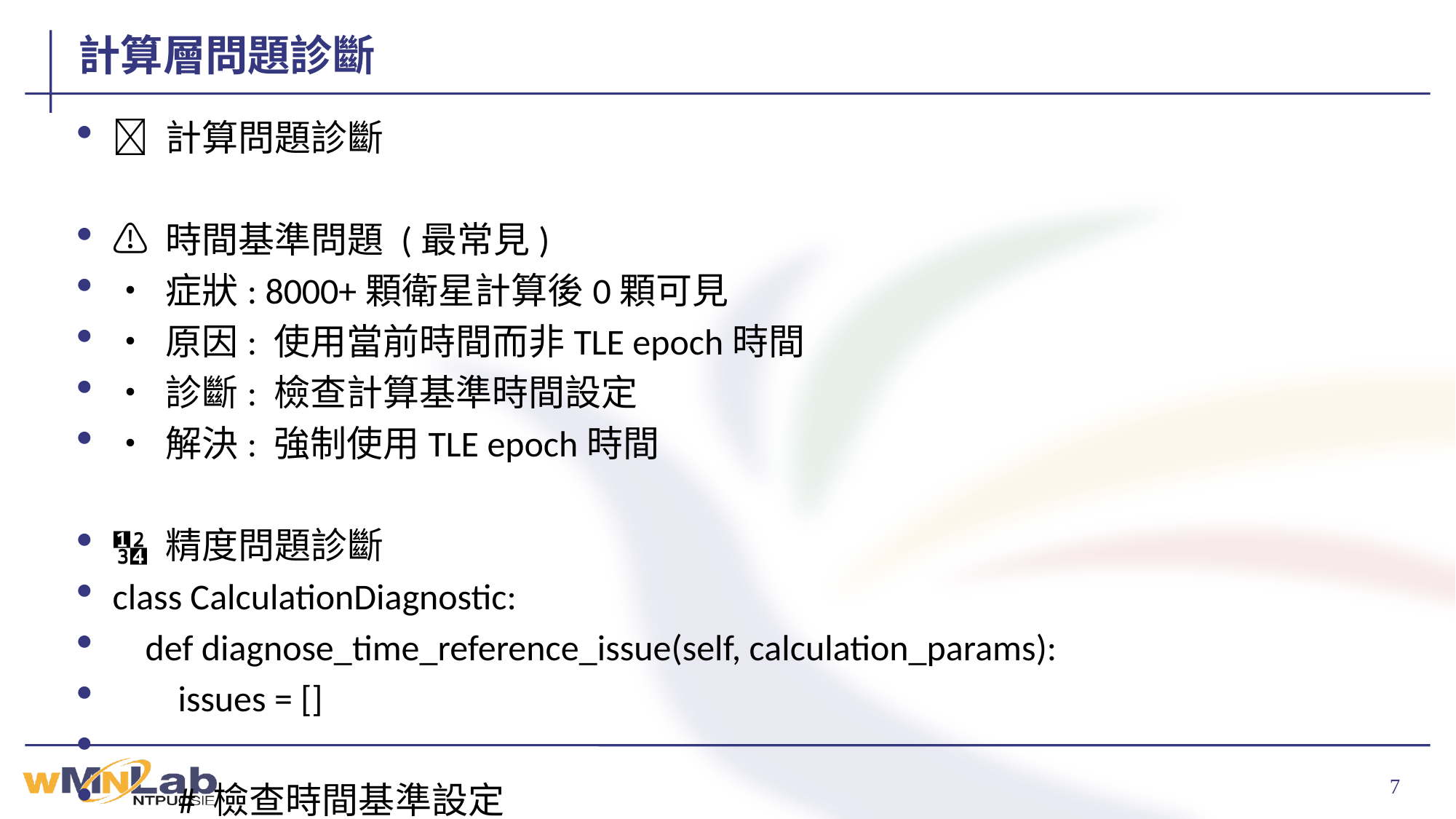

# 計算層問題診斷
🧮 計算問題診斷

⚠️ 時間基準問題 (最常見)
• 症狀: 8000+顆衛星計算後0顆可見
• 原因: 使用當前時間而非TLE epoch時間
• 診斷: 檢查計算基準時間設定
• 解決: 強制使用TLE epoch時間

🔢 精度問題診斷
class CalculationDiagnostic:
    def diagnose_time_reference_issue(self, calculation_params):
        issues = []

        # 檢查時間基準設定
        if calculation_params.use_current_time:
            issues.append(CriticalIssue(
                "錯誤使用當前時間作為計算基準",
                solution="修改為使用TLE epoch時間"
            ))

        # 檢查時間差合理性
        time_diff = abs((calculation_params.target_time -
                        calculation_params.tle_epoch).days)
        if time_diff > 3:
            issues.append(WarningIssue(
                f"TLE數據時間差過大: {time_diff}天",
                solution="更新TLE數據或調整時間範圍"
            ))

    def diagnose_precision_issues(self, results):
        # SGP4計算結果檢查
        for result in results:
            if np.any(np.isnan(result.position)):
                return CriticalIssue("SGP4計算產生NaN值")
            if np.linalg.norm(result.position) > 50000:  # 50000km
                return WarningIssue("衛星位置計算異常")